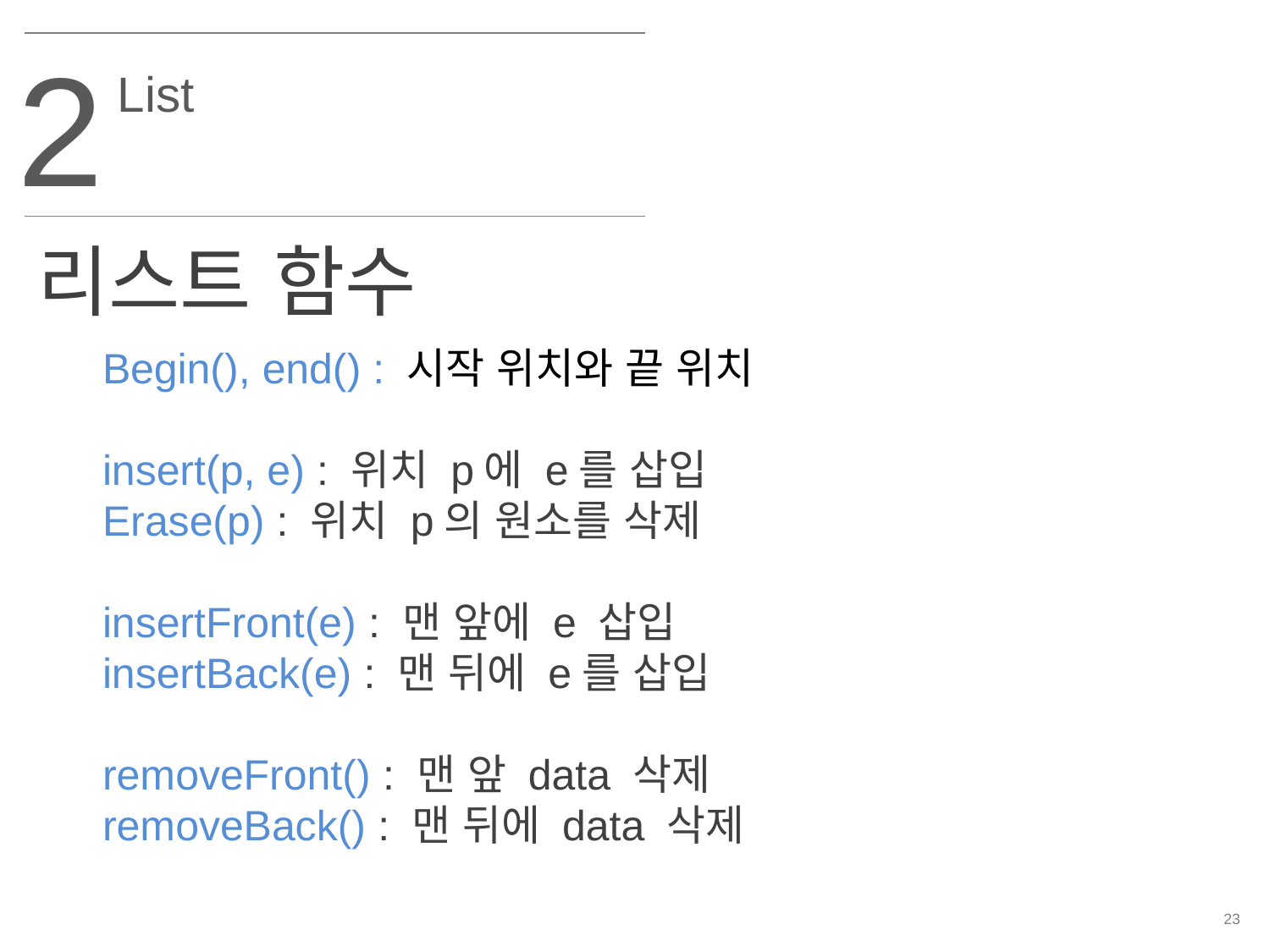

2
List
리스트 함수
Begin(), end() : 시작 위치와 끝 위치

insert(p, e) : 위치 p에 e를 삽입
Erase(p) : 위치 p의 원소를 삭제

insertFront(e) : 맨 앞에 e 삽입
insertBack(e) : 맨 뒤에 e를 삽입

removeFront() : 맨 앞 data 삭제
removeBack() : 맨 뒤에 data 삭제